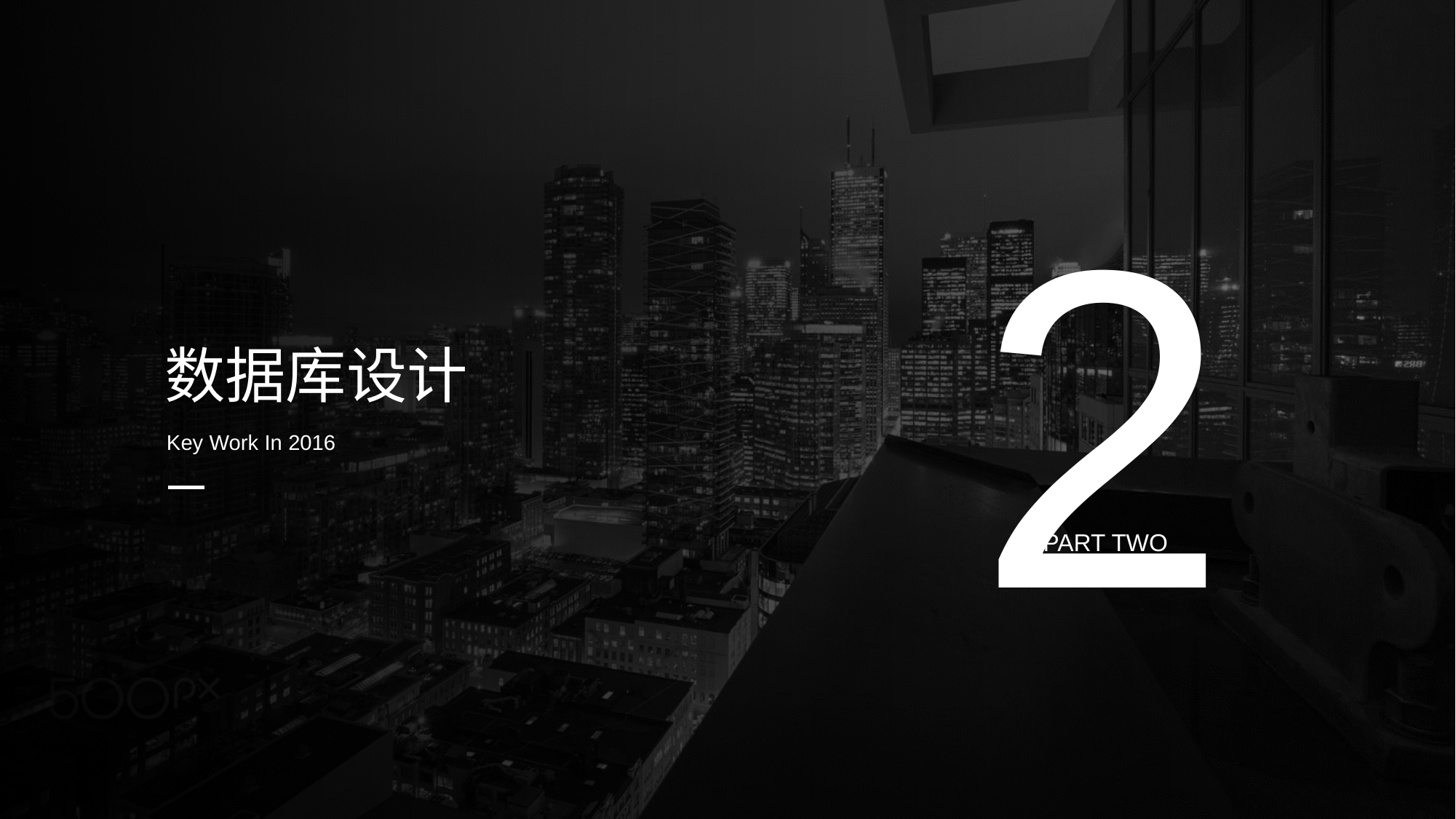

2
数据库设计
Key Work In 2016
PART TWO